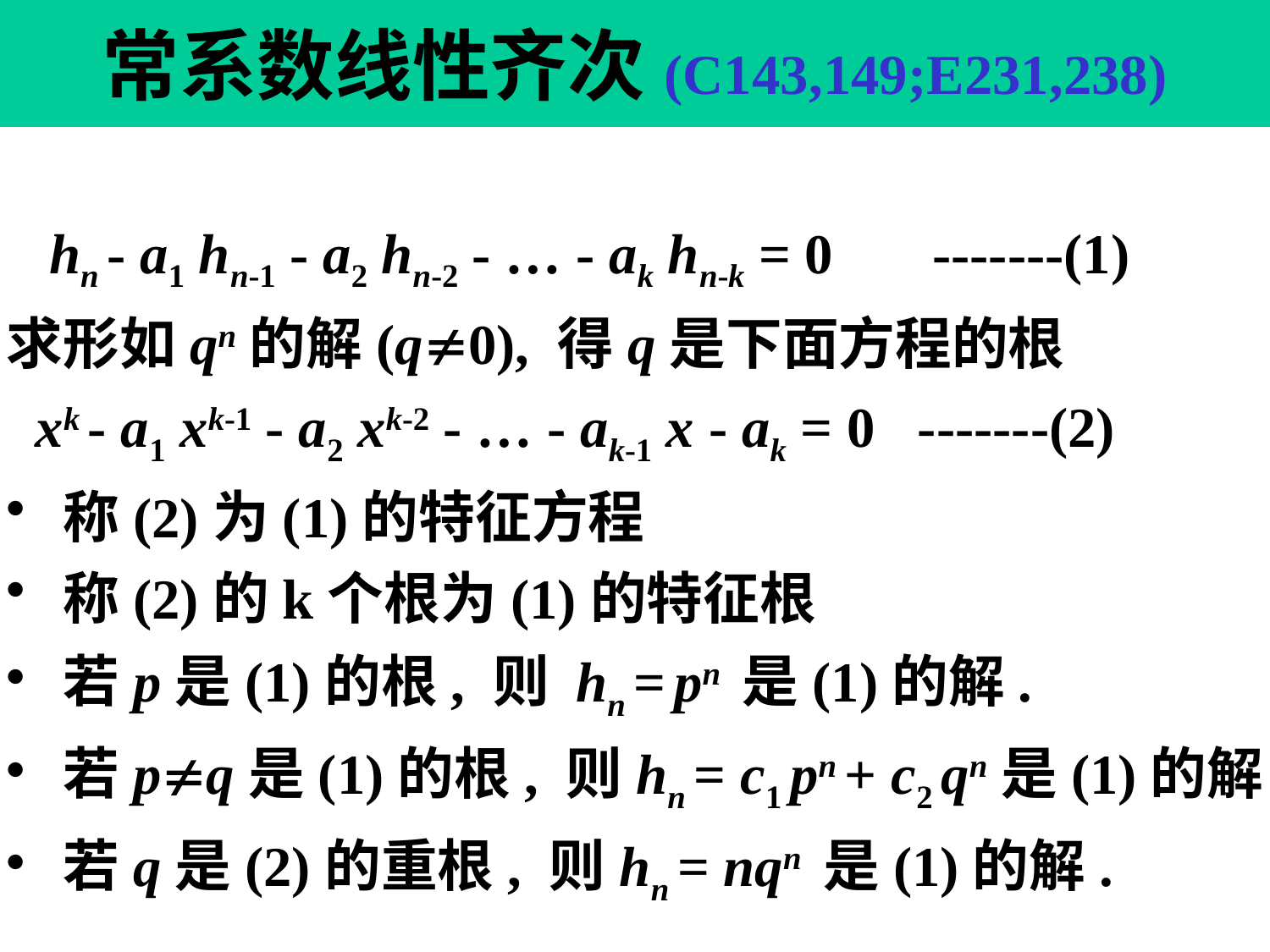

# 常系数线性齐次(C143,149;E231,238)
   hn - a1 hn-1 - a2 hn-2 - … - ak hn-k = 0       -------(1)
求形如qn的解(q≠0), 得q是下面方程的根
  xk - a1 xk-1 - a2 xk-2 - … - ak-1 x - ak = 0   -------(2)
 称(2)为(1)的特征方程
 称(2)的k个根为(1)的特征根
 若p是(1)的根, 则 hn = pn 是(1)的解.
 若p≠q是(1)的根, 则hn = c1 pn + c2 qn是(1)的解.
 若q是(2)的重根, 则hn = nqn 是(1)的解.